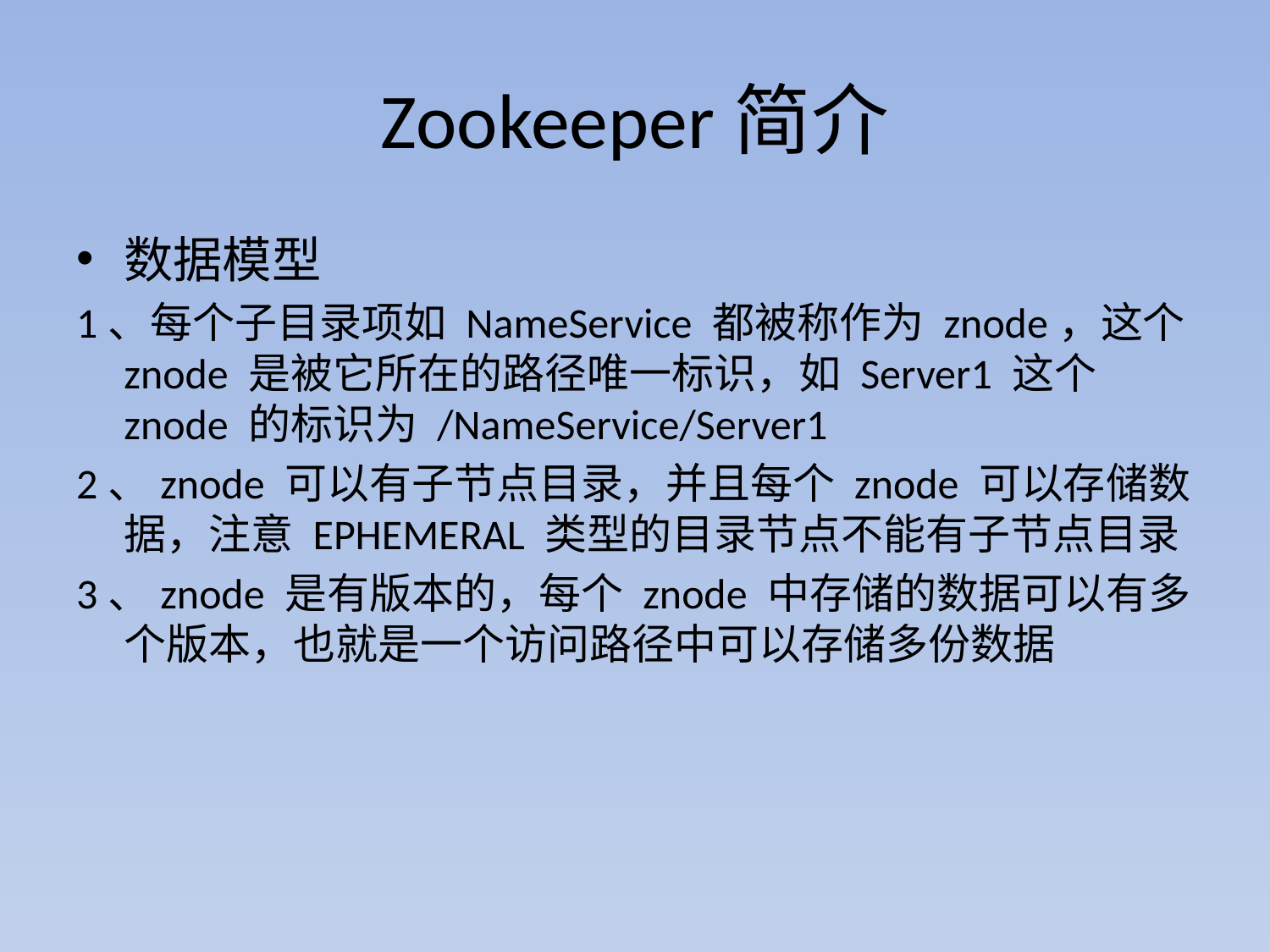

# Zookeeper简介
数据模型
1、每个子目录项如 NameService 都被称作为 znode，这个 znode 是被它所在的路径唯一标识，如 Server1 这个 znode 的标识为 /NameService/Server1
2、znode 可以有子节点目录，并且每个 znode 可以存储数据，注意 EPHEMERAL 类型的目录节点不能有子节点目录
3、znode 是有版本的，每个 znode 中存储的数据可以有多个版本，也就是一个访问路径中可以存储多份数据